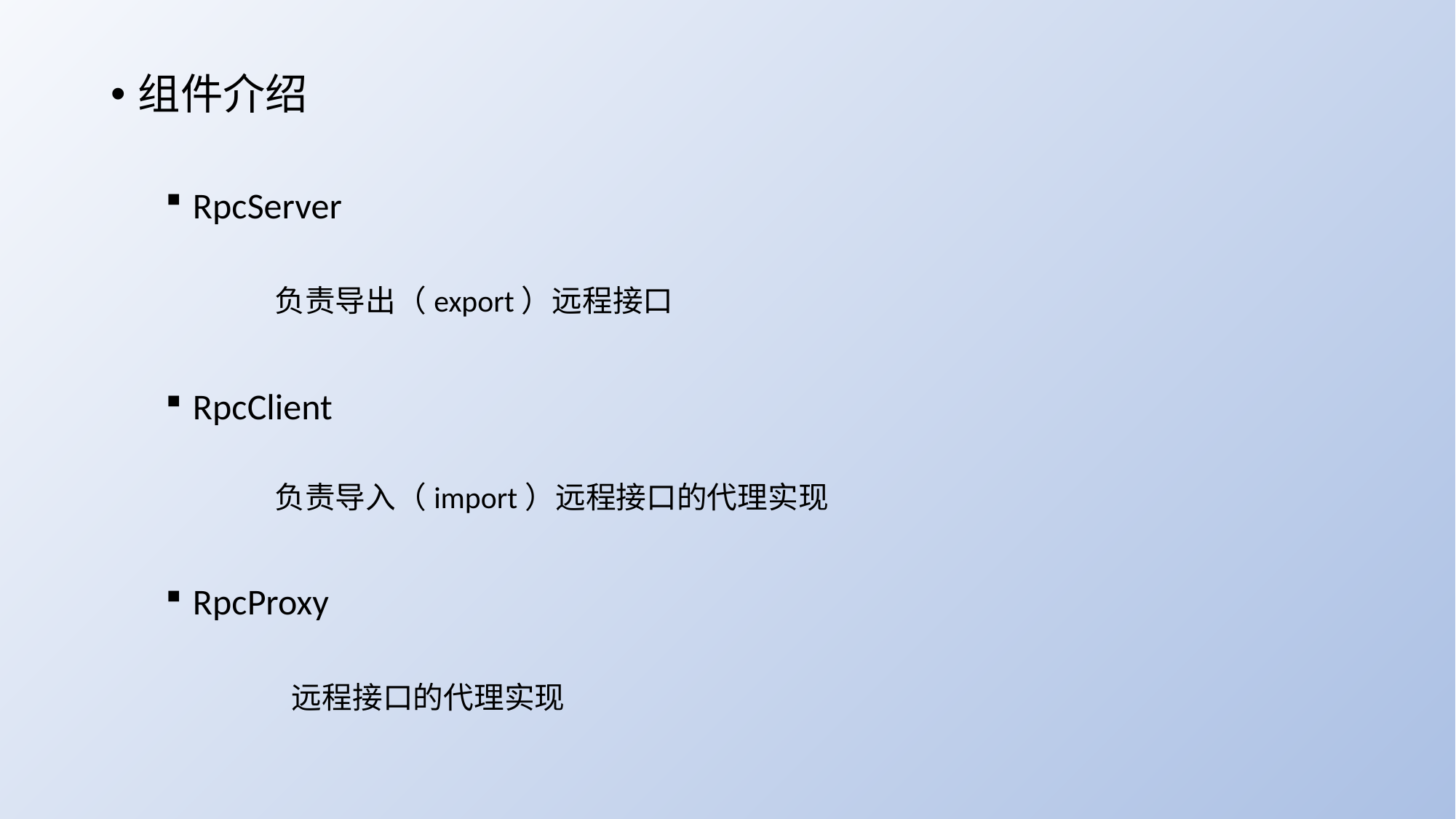

组件介绍

RpcServer

	负责导出（export）远程接口

RpcClient

   	负责导入（import）远程接口的代理实现

RpcProxy

  	 远程接口的代理实现